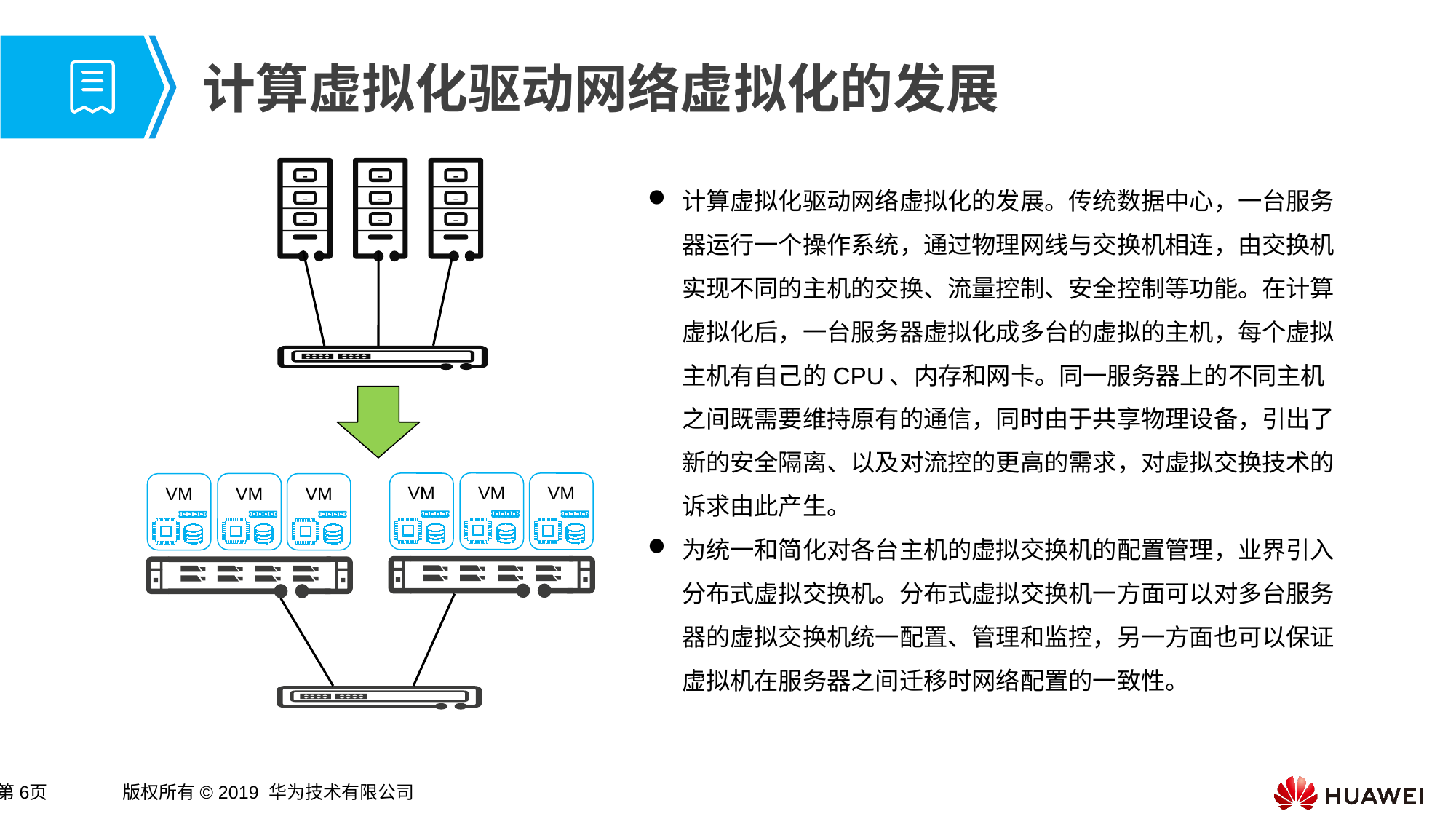

# 计算虚拟化驱动网络虚拟化的发展

计算虚拟化驱动网络虚拟化的发展。传统数据中心，一台服务器运行一个操作系统，通过物理网线与交换机相连，由交换机实现不同的主机的交换、流量控制、安全控制等功能。在计算虚拟化后，一台服务器虚拟化成多台的虚拟的主机，每个虚拟主机有自己的CPU、内存和网卡。同一服务器上的不同主机之间既需要维持原有的通信，同时由于共享物理设备，引出了新的安全隔离、以及对流控的更高的需求，对虚拟交换技术的诉求由此产生。
为统一和简化对各台主机的虚拟交换机的配置管理，业界引入分布式虚拟交换机。分布式虚拟交换机一方面可以对多台服务器的虚拟交换机统一配置、管理和监控，另一方面也可以保证虚拟机在服务器之间迁移时网络配置的一致性。

VM

VM

VM

VM

VM

VM